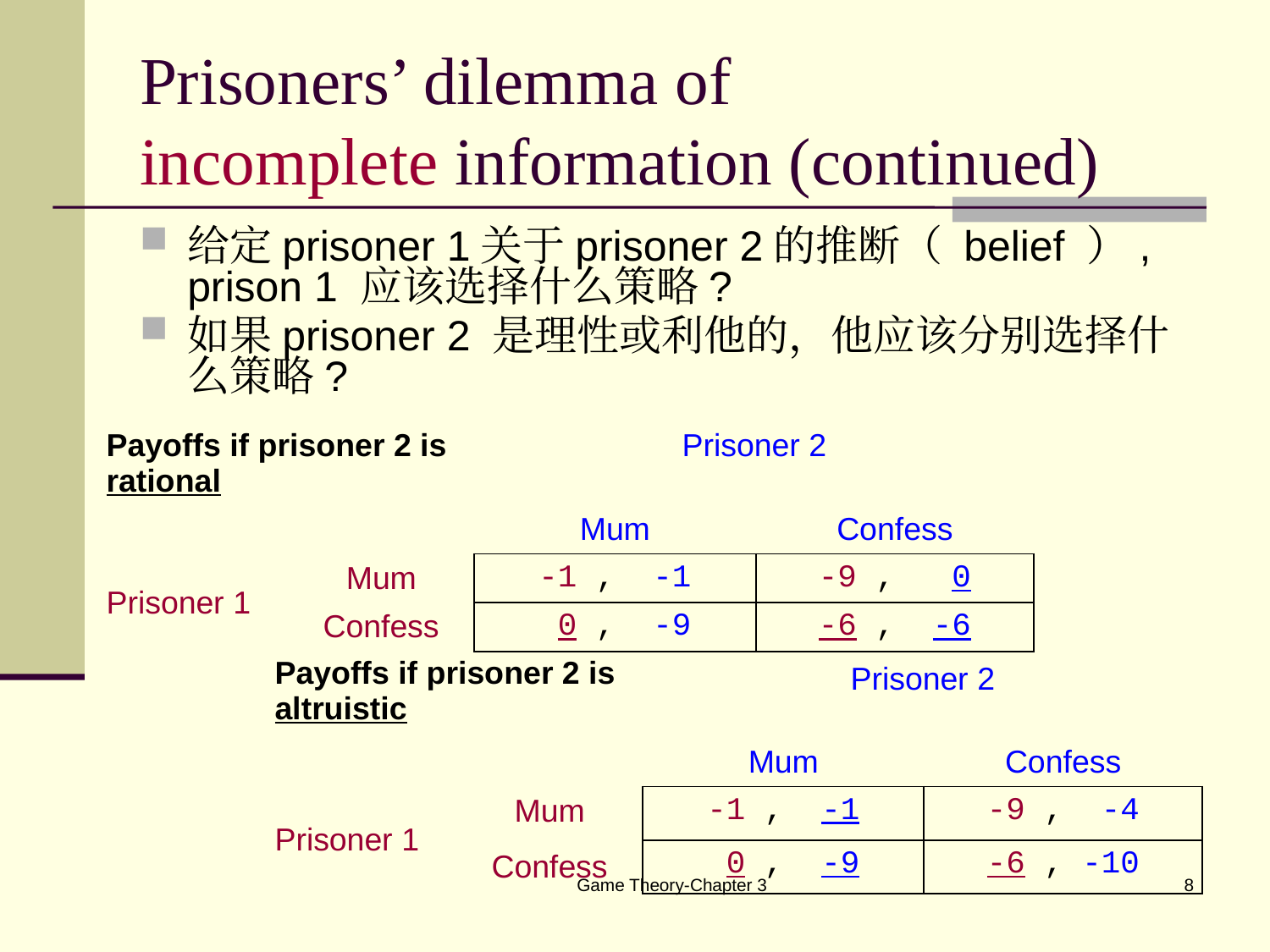

# Prisoners’ dilemma of incomplete information (continued)
给定prisoner 1关于prisoner 2的推断（ belief ）, prison 1 应该选择什么策略?
如果prisoner 2 是理性或利他的，他应该分别选择什么策略?
| Payoffs if prisoner 2 is rational |  | Prisoner 2 |  |
| --- | --- | --- | --- |
|  |  | Mum | Confess |
| Prisoner 1 | Mum | -1 , -1 | -9 , 0 |
|  | Confess | 0 , -9 | -6 , -6 |
| Payoffs if prisoner 2 is altruistic |  | Prisoner 2 |  |
| --- | --- | --- | --- |
|  |  | Mum | Confess |
| Prisoner 1 | Mum | -1 , -1 | -9 , -4 |
|  | Confess | 0 , -9 | -6 , -10 |
Game Theory-Chapter 3
8